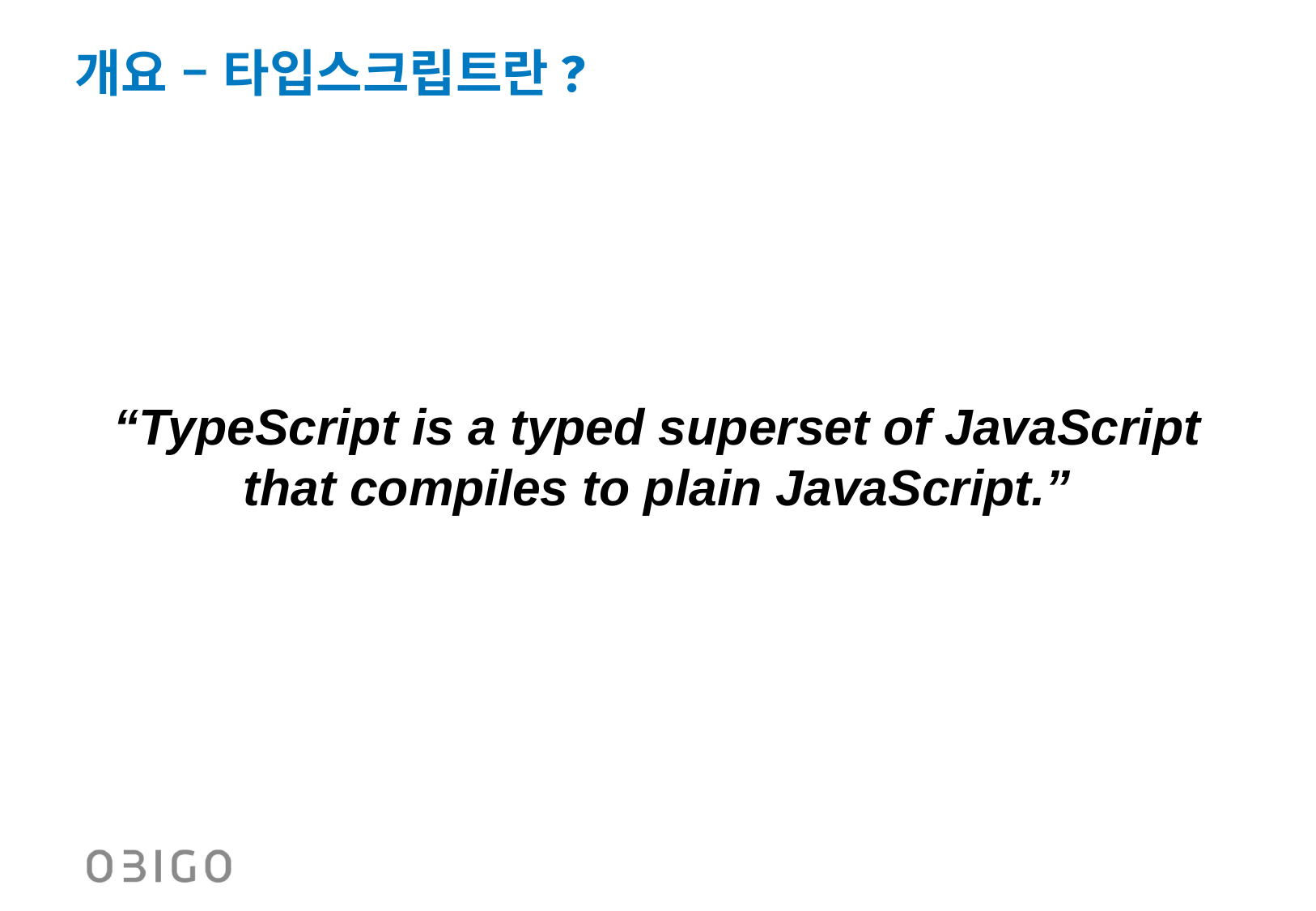

# 개요 – 타입스크립트란?
“TypeScript is a typed superset of JavaScript
that compiles to plain JavaScript.”